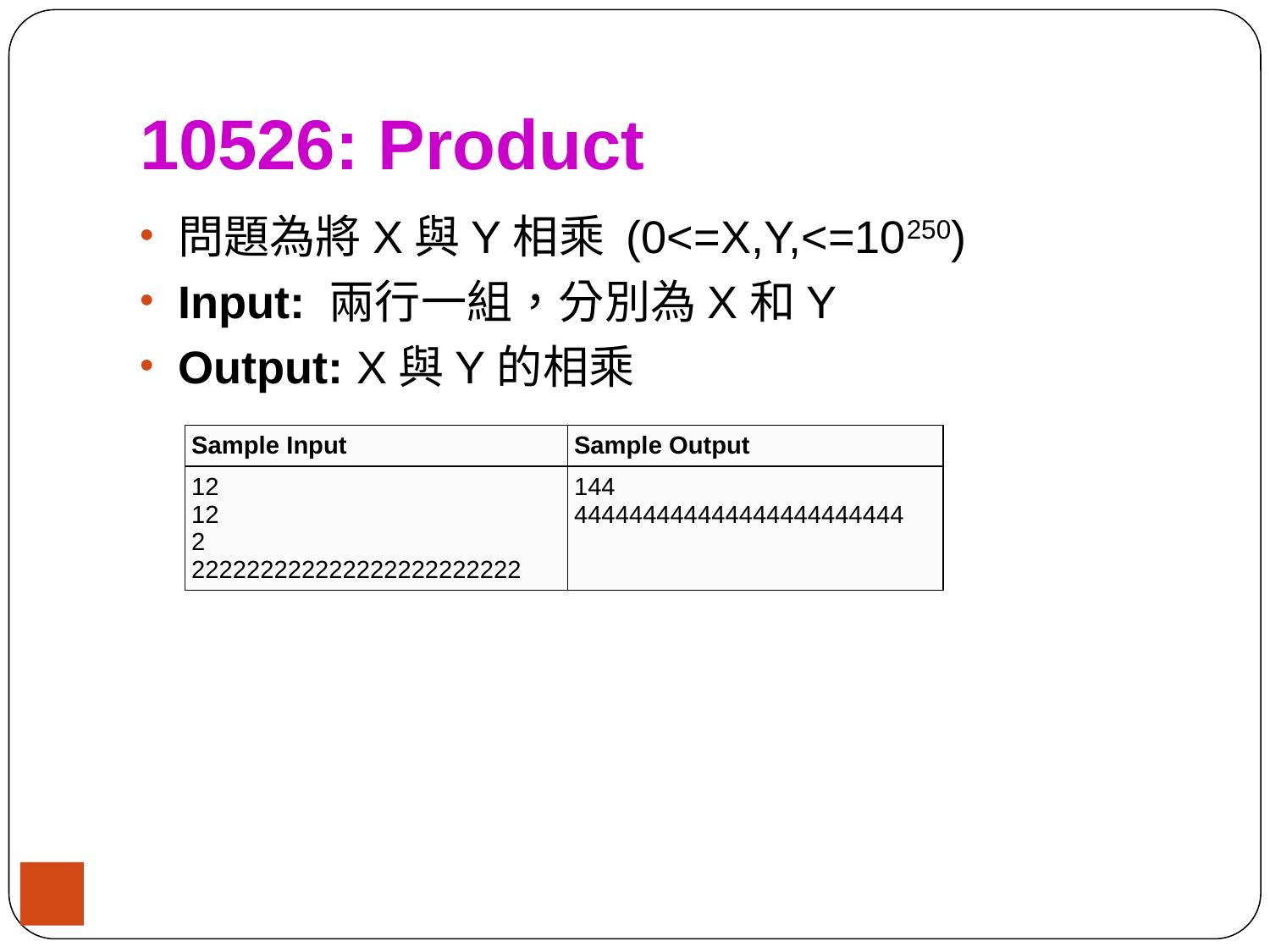

# 10526: Product
問題為將X與Y相乘 (0<=X,Y,<=10250)
Input: 兩行一組，分別為X和Y
Output: X與Y的相乘
| Sample Input | Sample Output |
| --- | --- |
| 12 12 2 222222222222222222222222 | 144 444444444444444444444444 |